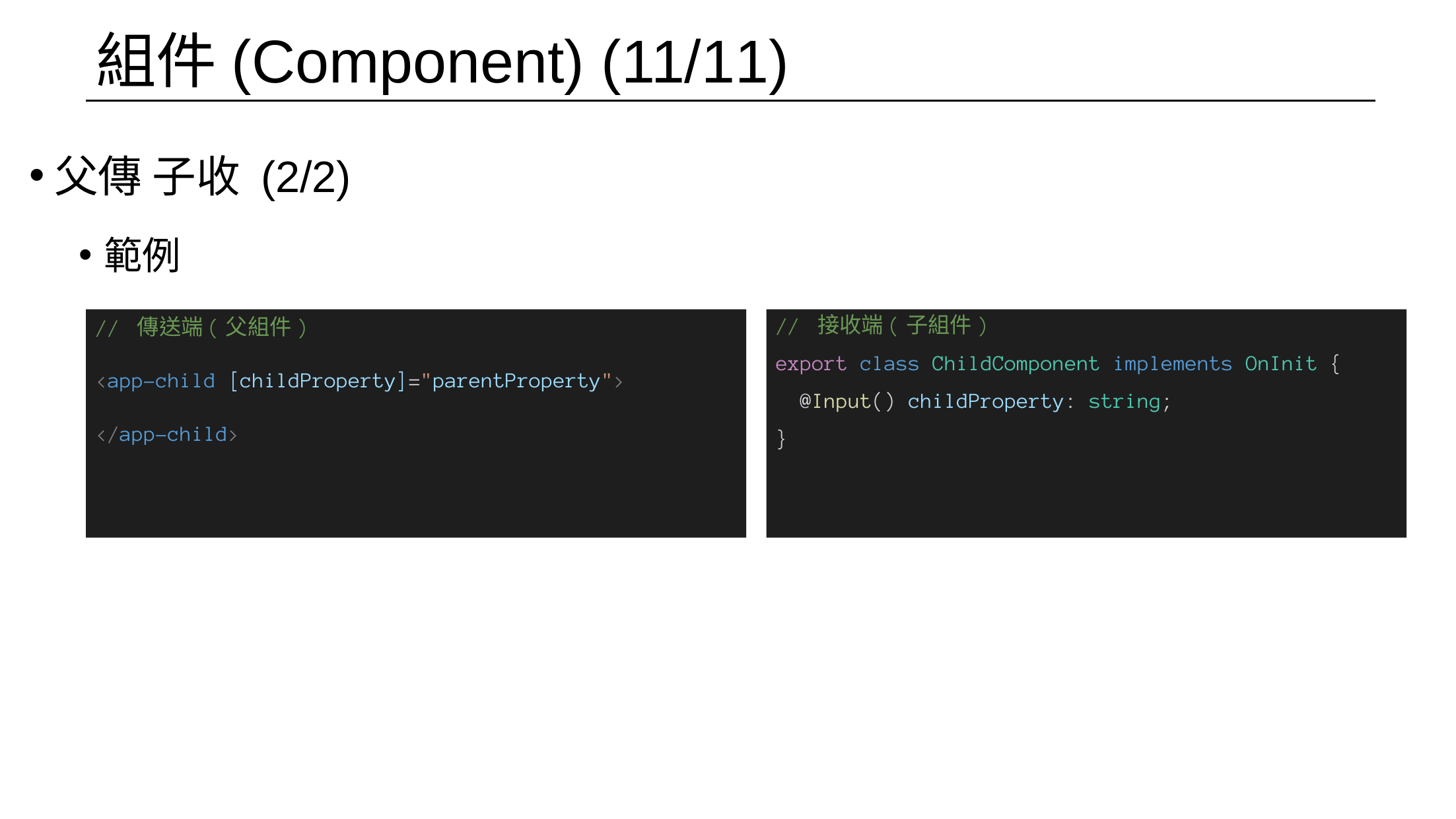

# 組件(Component) (11/11)
父傳 子收 (2/2)
範例
// 傳送端(父組件)
<app-child [childProperty]="parentProperty">
</app-child>

// 接收端(子組件)
export class ChildComponent implements OnInit {
  @Input() childProperty: string;
}